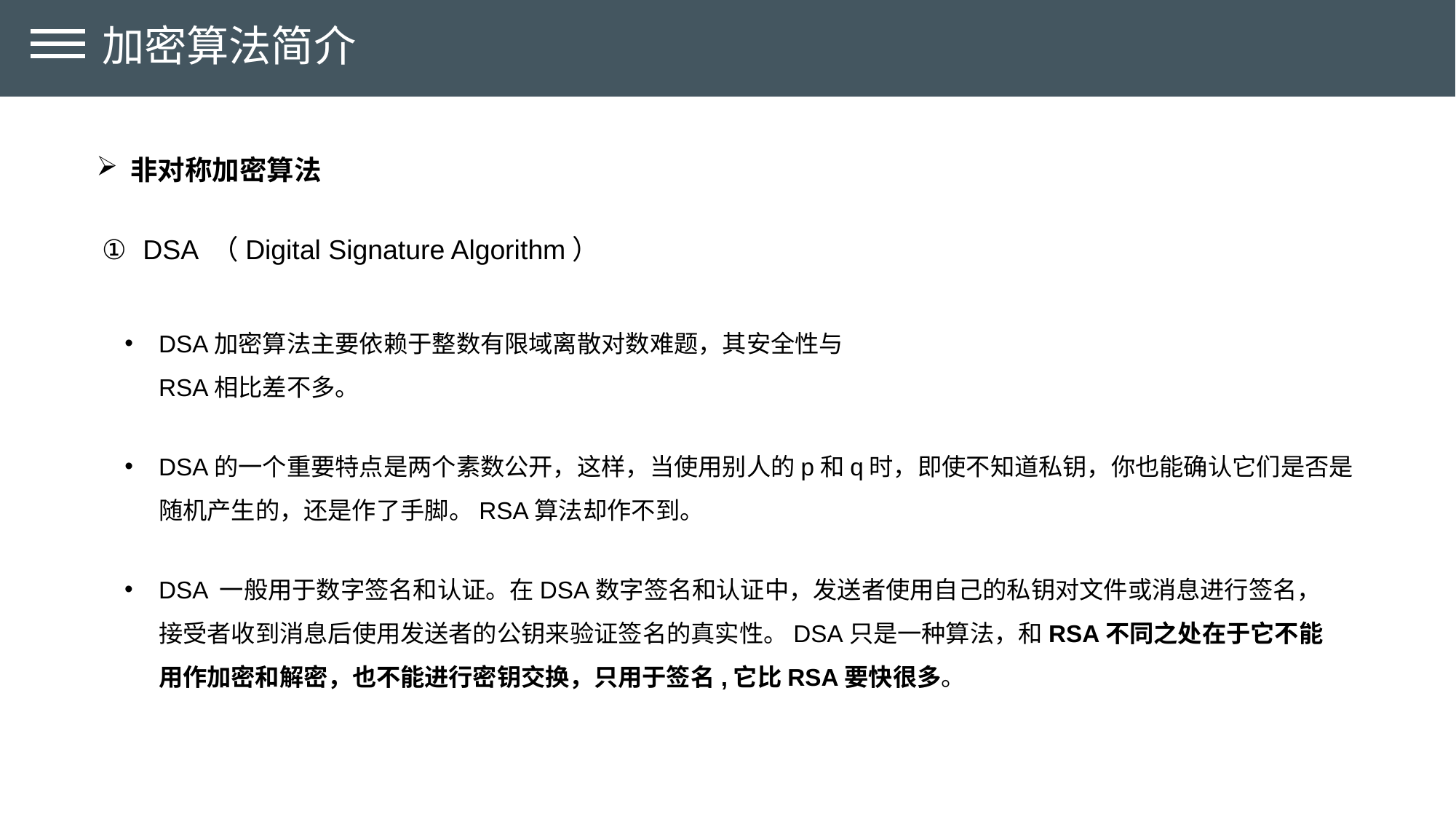

加密算法简介
非对称加密算法
DSA （Digital Signature Algorithm）
DSA加密算法主要依赖于整数有限域离散对数难题，其安全性与RSA相比差不多。
DSA的一个重要特点是两个素数公开，这样，当使用别人的p和q时，即使不知道私钥，你也能确认它们是否是随机产生的，还是作了手脚。RSA算法却作不到。
DSA 一般用于数字签名和认证。在DSA数字签名和认证中，发送者使用自己的私钥对文件或消息进行签名，接受者收到消息后使用发送者的公钥来验证签名的真实性。DSA只是一种算法，和RSA不同之处在于它不能用作加密和解密，也不能进行密钥交换，只用于签名,它比RSA要快很多。